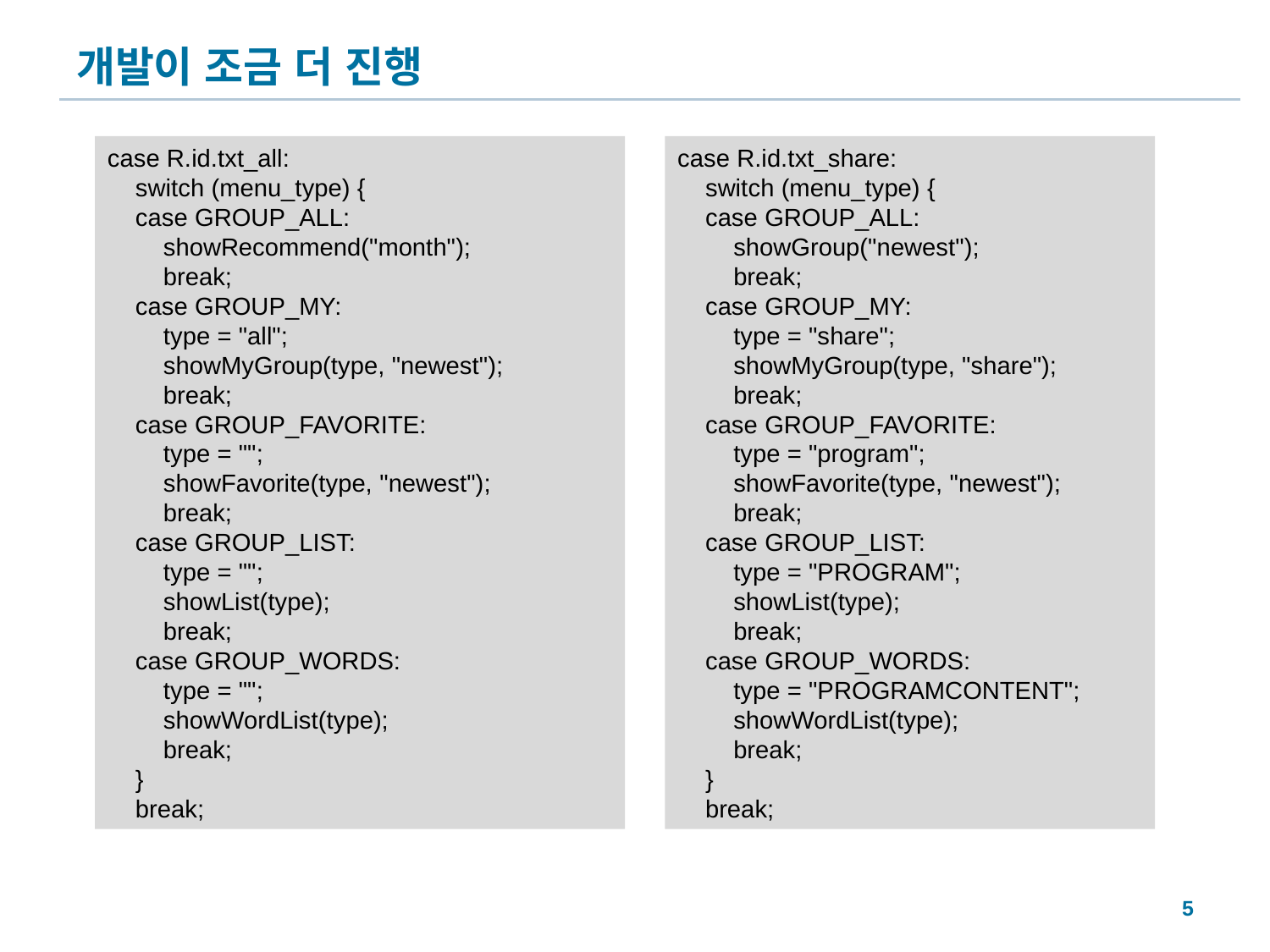

# 개발이 조금 더 진행
case R.id.txt_all:
    switch (menu_type) {
    case GROUP_ALL:
        showRecommend("month");
        break;
    case GROUP_MY:
        type = "all";
        showMyGroup(type, "newest");
        break;
    case GROUP_FAVORITE:
        type = "";
        showFavorite(type, "newest");
        break;
    case GROUP_LIST:
        type = "";
        showList(type);
        break;
    case GROUP_WORDS:
        type = "";
        showWordList(type);
        break;
    }
    break;
case R.id.txt_share:
    switch (menu_type) {
    case GROUP_ALL:
        showGroup("newest");
        break;
    case GROUP_MY:
        type = "share";
        showMyGroup(type, "share");
        break;
    case GROUP_FAVORITE:
        type = "program";
        showFavorite(type, "newest");
        break;
    case GROUP_LIST:
        type = "PROGRAM";
        showList(type);
        break;
    case GROUP_WORDS:
        type = "PROGRAMCONTENT";
        showWordList(type);
        break;
    }
    break;
5